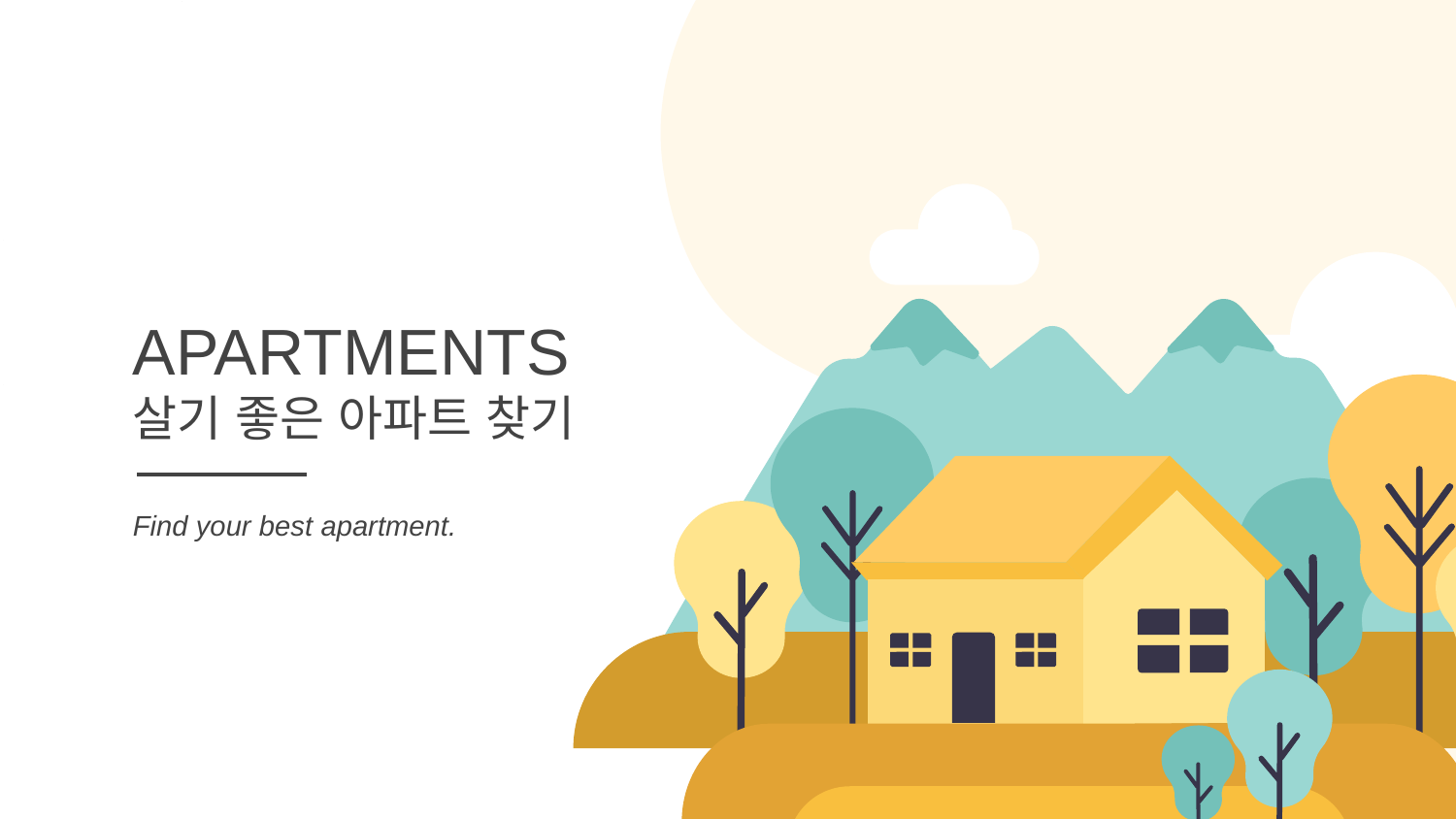

# APARTMENTS
살기 좋은 아파트 찾기

Find your best apartment.